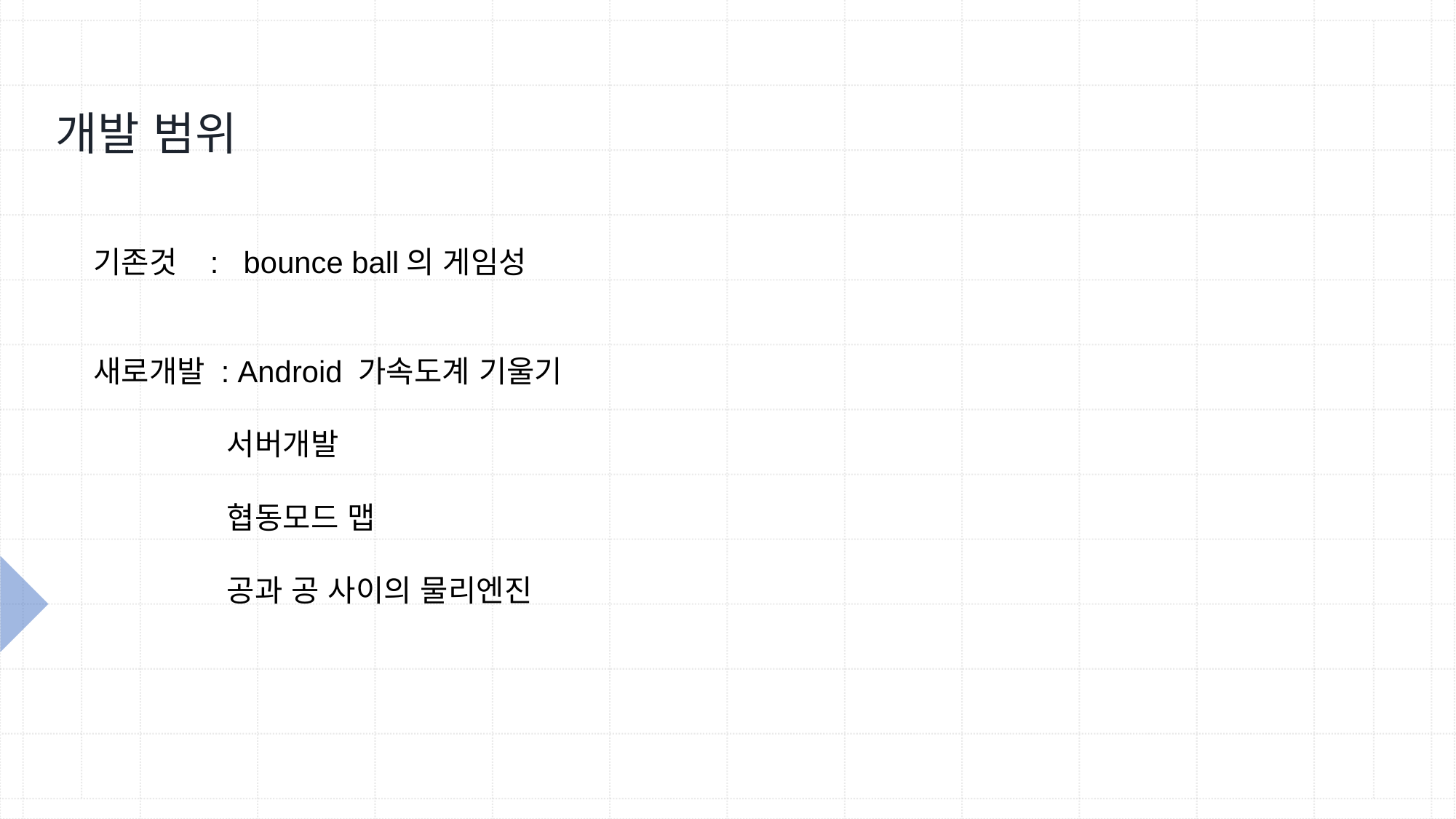

개발 범위
기존것   :   bounce ball의 게임성

새로개발 : Android 가속도계 기울기

	  서버개발

	  협동모드 맵

	  공과 공 사이의 물리엔진